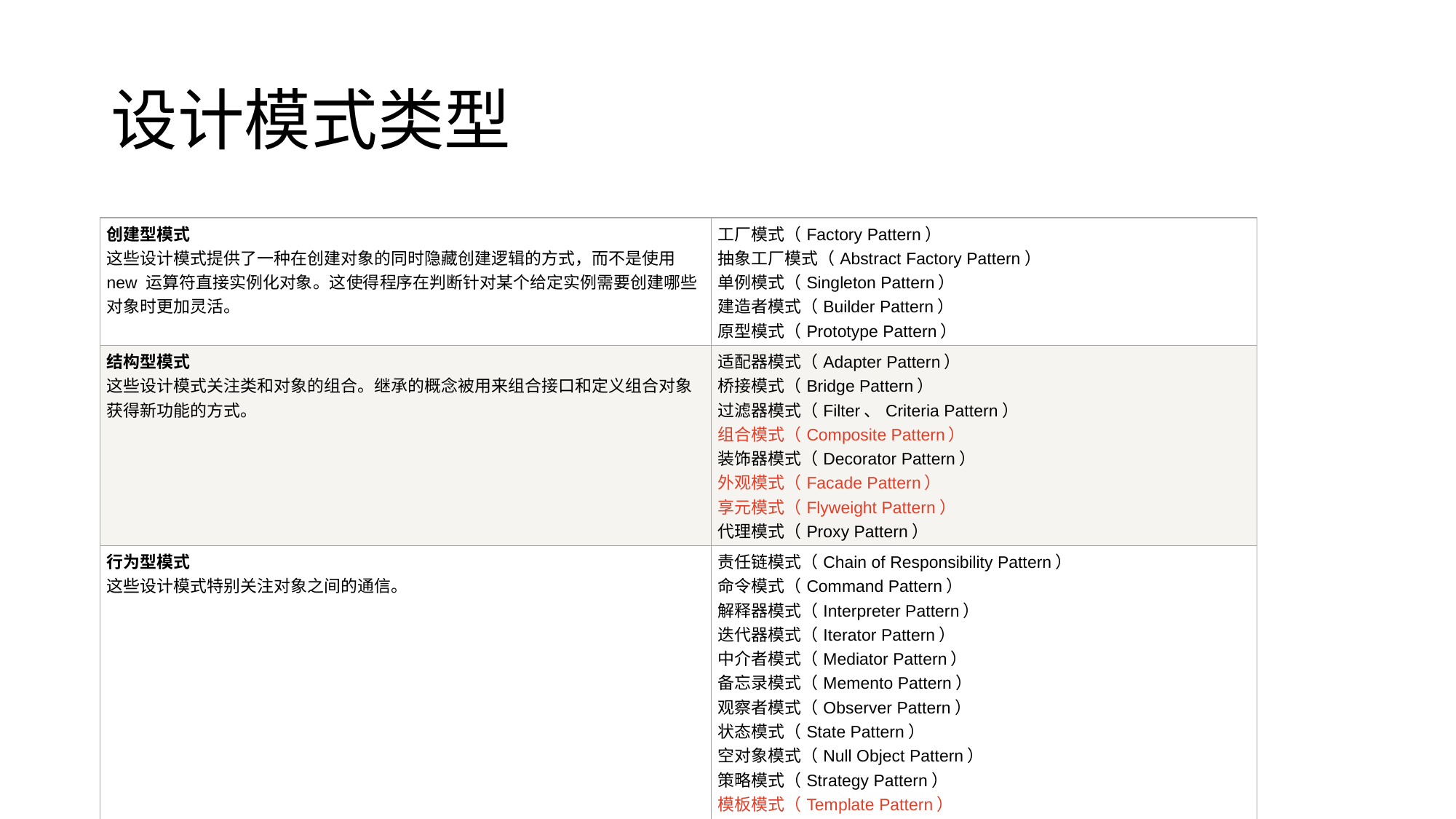

# 设计模式类型
| 创建型模式 这些设计模式提供了一种在创建对象的同时隐藏创建逻辑的方式，而不是使用 new 运算符直接实例化对象。这使得程序在判断针对某个给定实例需要创建哪些对象时更加灵活。 | 工厂模式（Factory Pattern） 抽象工厂模式（Abstract Factory Pattern） 单例模式（Singleton Pattern） 建造者模式（Builder Pattern） 原型模式（Prototype Pattern） |
| --- | --- |
| 结构型模式 这些设计模式关注类和对象的组合。继承的概念被用来组合接口和定义组合对象获得新功能的方式。 | 适配器模式（Adapter Pattern） 桥接模式（Bridge Pattern） 过滤器模式（Filter、Criteria Pattern） 组合模式（Composite Pattern） 装饰器模式（Decorator Pattern） 外观模式（Facade Pattern） 享元模式（Flyweight Pattern） 代理模式（Proxy Pattern） |
| 行为型模式 这些设计模式特别关注对象之间的通信。 | 责任链模式（Chain of Responsibility Pattern） 命令模式（Command Pattern） 解释器模式（Interpreter Pattern） 迭代器模式（Iterator Pattern） 中介者模式（Mediator Pattern） 备忘录模式（Memento Pattern） 观察者模式（Observer Pattern） 状态模式（State Pattern） 空对象模式（Null Object Pattern） 策略模式（Strategy Pattern） 模板模式（Template Pattern） 访问者模式（Visitor Pattern） |